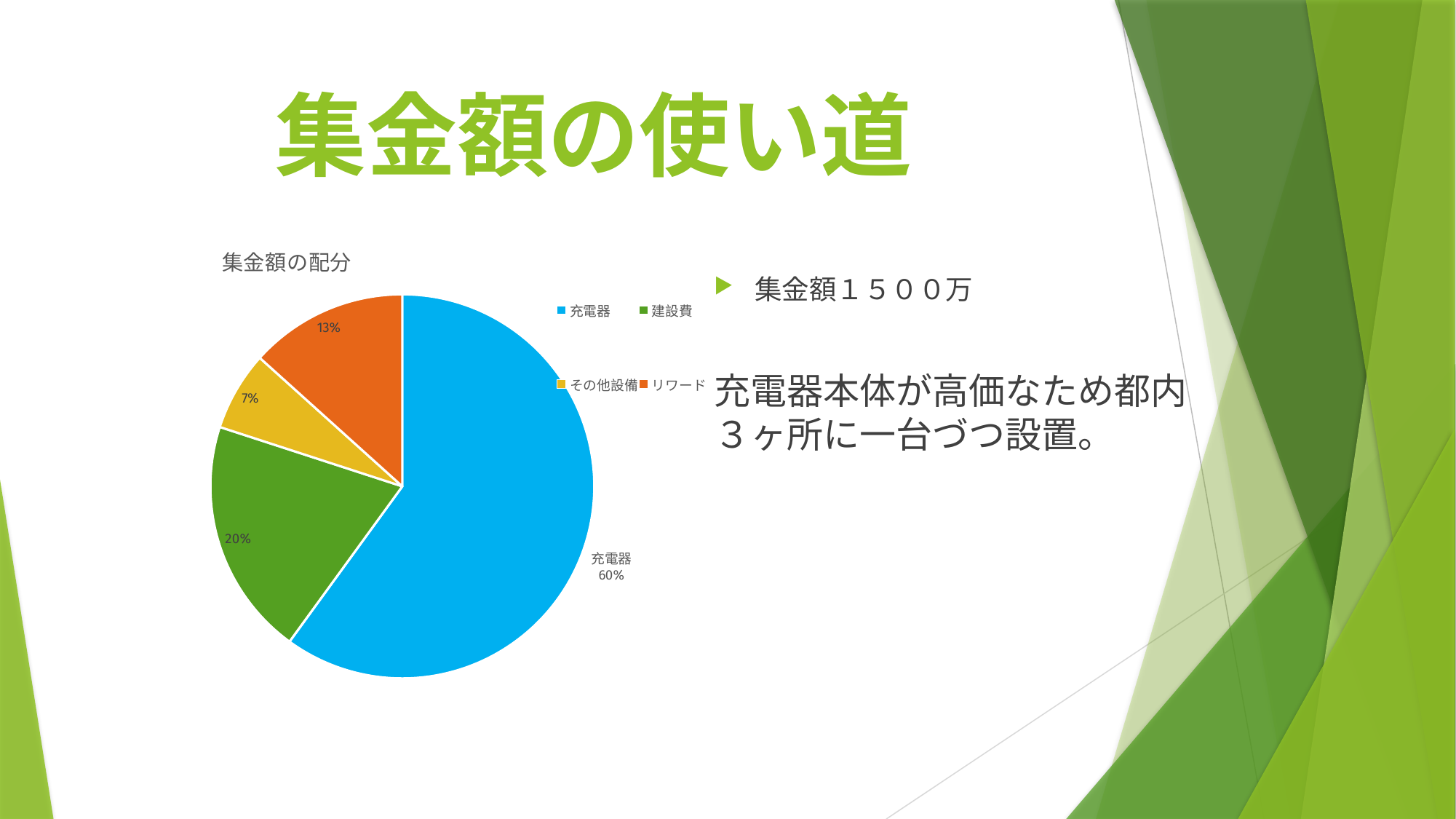

# 集金額の使い道

集金額１５００万

充電器本体が高価なため都内３ヶ所に一台づつ設置。

### Chart: 集金額の配分

| Category |  |
|---|---|
| 充電器 | 900.0 |
| 建設費 | 300.0 |
| その他設備 | 100.0 |
| リワード | 200.0 |